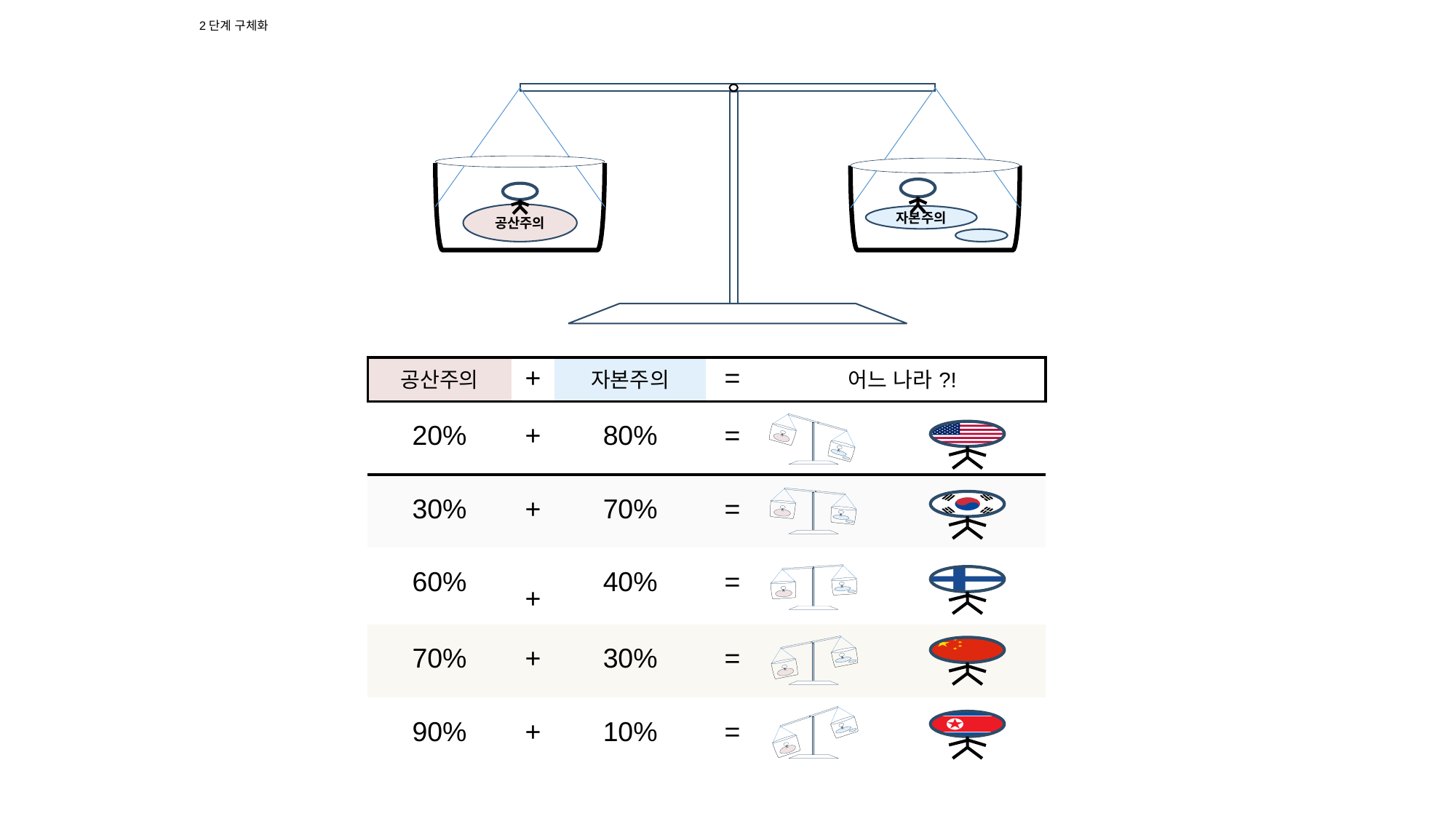

2단계 구체화

공산주의
자본주의

| 공산주의 | + | 자본주의 | = | 어느 나라?! |
| --- | --- | --- | --- | --- |
| 20% | + | 80% | = |  |
| 30% | + | 70% | = |  |
| 60% | + | 40% | = |  |
| 70% | + | 30% | = |  |
| 90% | + | 10% | = |  |